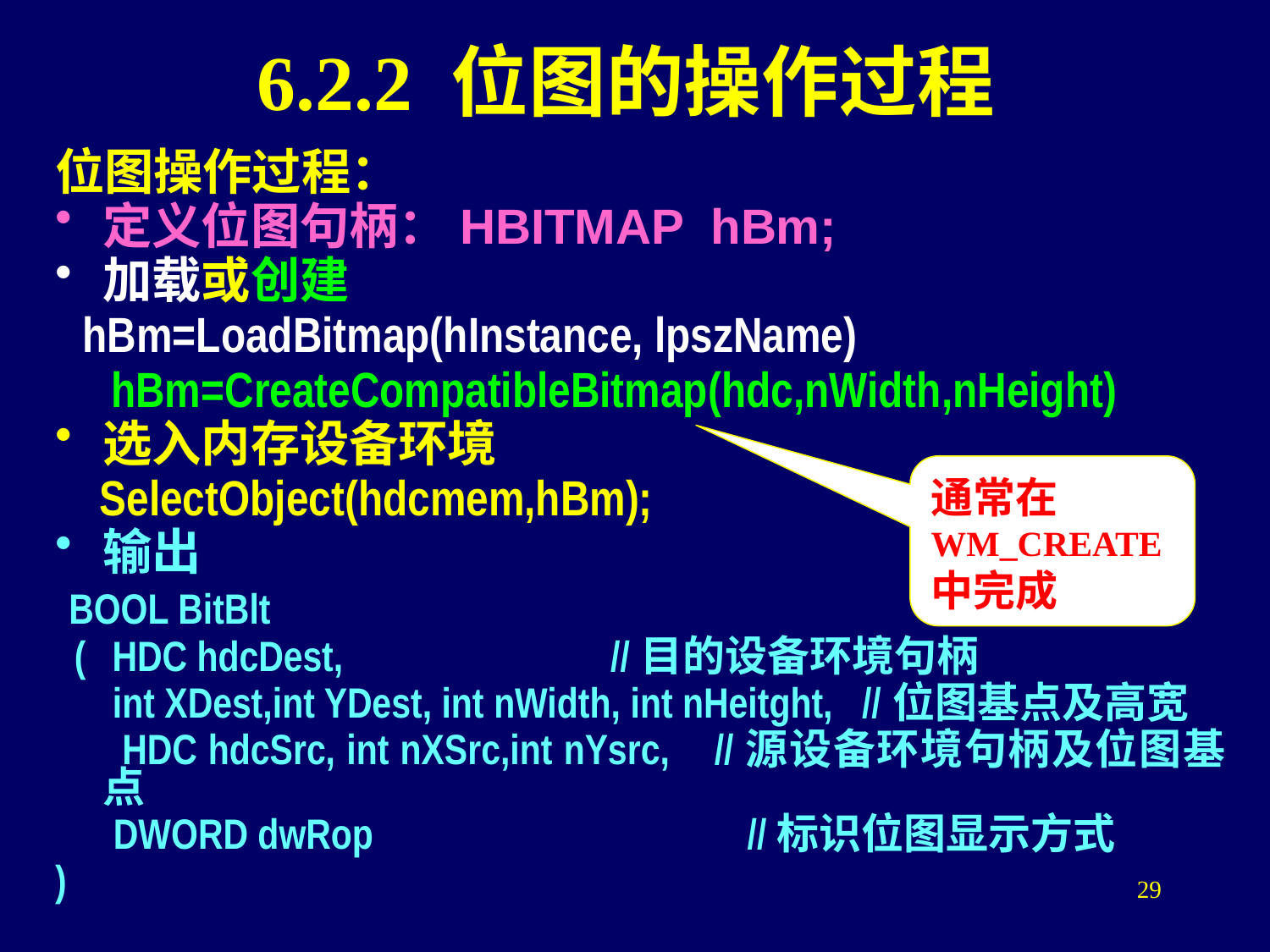

# 6.2.2 位图的操作过程
位图操作过程：
定义位图句柄：HBITMAP  hBm;
加载或创建
  hBm=LoadBitmap(hInstance, lpszName)
     hBm=CreateCompatibleBitmap(hdc,nWidth,nHeight)
选入内存设备环境
    SelectObject(hdcmem,hBm);
输出
 BOOL BitBlt
  (	 HDC hdcDest,			//目的设备环境句柄
    	 int XDest,int YDest, int nWidth, int nHeitght,   //位图基点及高宽
      HDC hdcSrc, int nXSrc,int nYsrc,    //源设备环境句柄及位图基点
      DWORD dwRop	            		 //标识位图显示方式
)
通常在WM_CREATE中完成
29